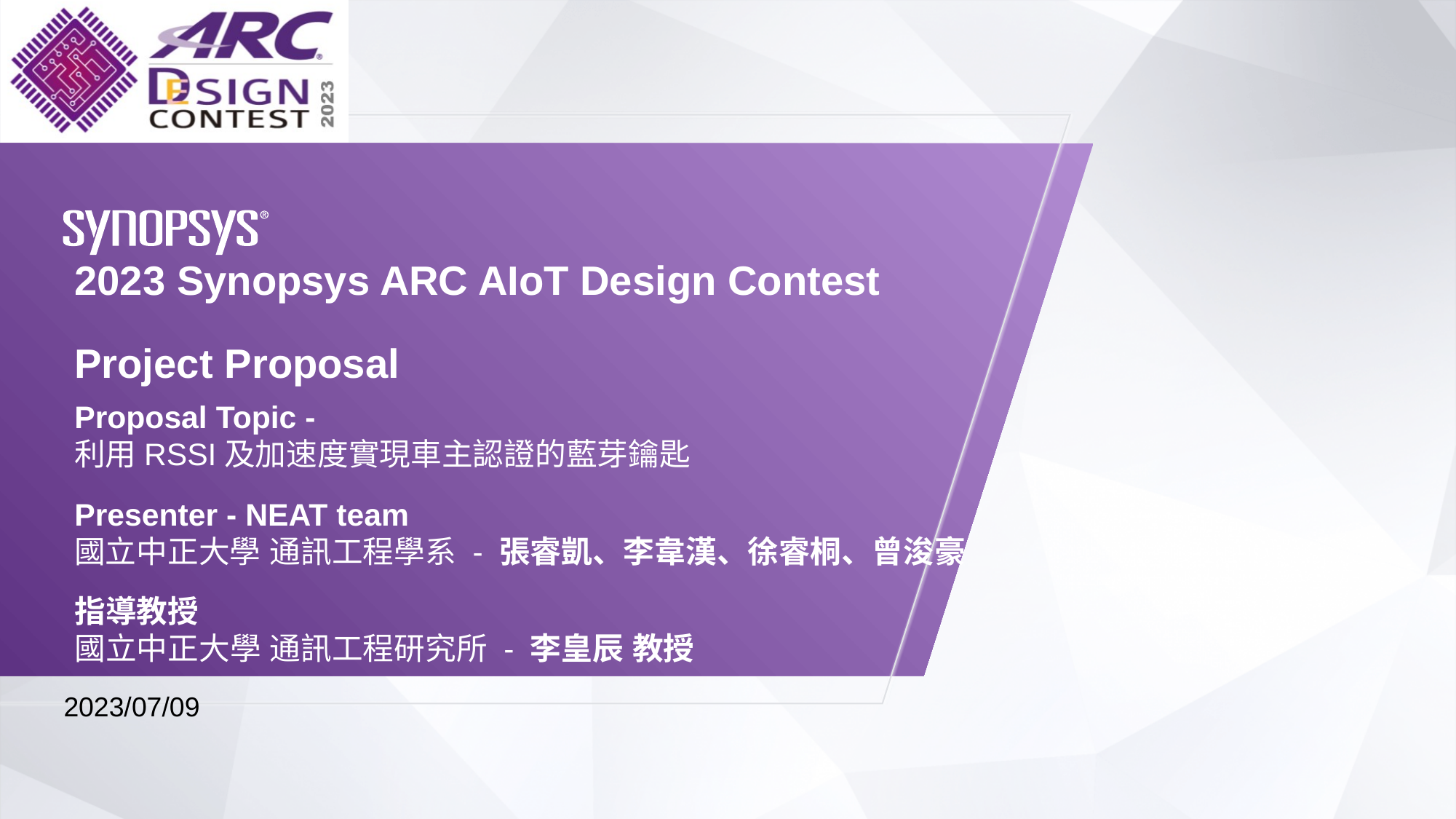

2023 Synopsys ARC AIoT Design Contest
Project Proposal
Proposal Topic -
利用RSSI及加速度實現車主認證的藍芽鑰匙
Presenter - NEAT team
國立中正大學 通訊工程學系 - 張睿凱、李韋漢、徐睿桐、曾浚豪

指導教授
國立中正大學 通訊工程研究所 - 李皇辰 教授
2023/07/09